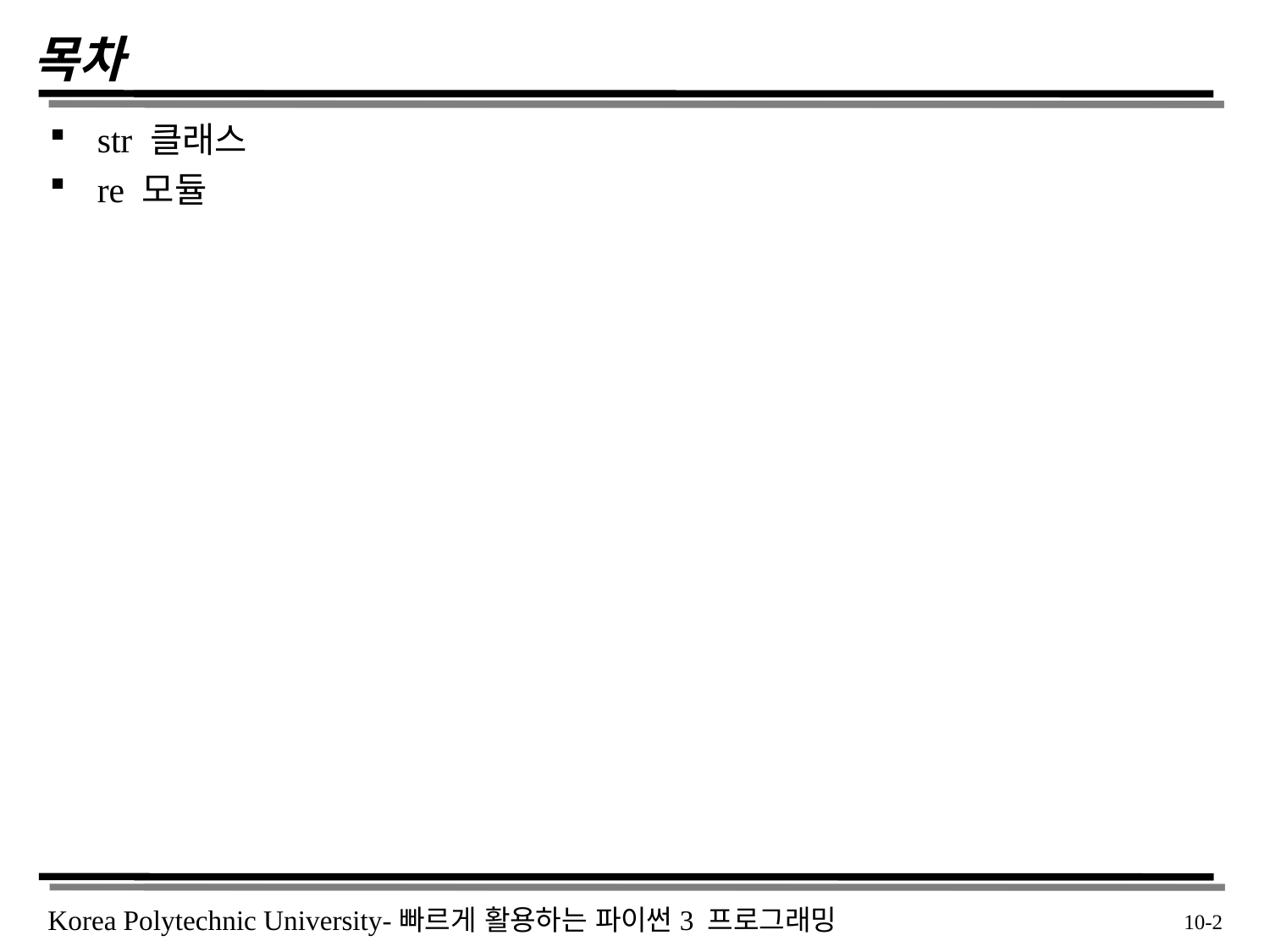

# 목차
str 클래스
re 모듈
 10-2